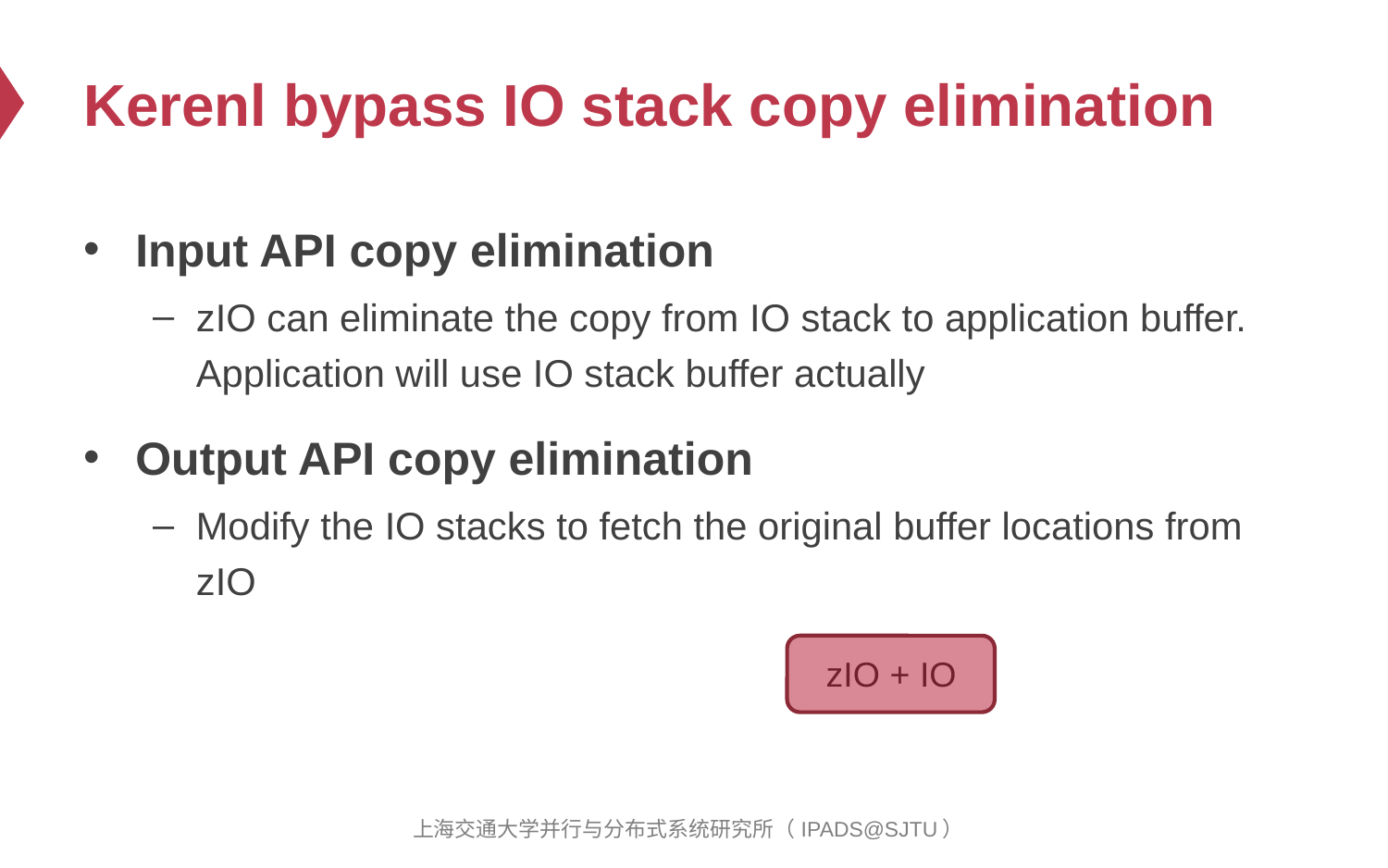

# Kerenl bypass IO stack copy elimination
Input API copy elimination
zIO can eliminate the copy from IO stack to application buffer. Application will use IO stack buffer actually
Output API copy elimination
Modify the IO stacks to fetch the original buffer locations from zIO

zIO + IO
18
上海交通大学并行与分布式系统研究所（IPADS@SJTU）